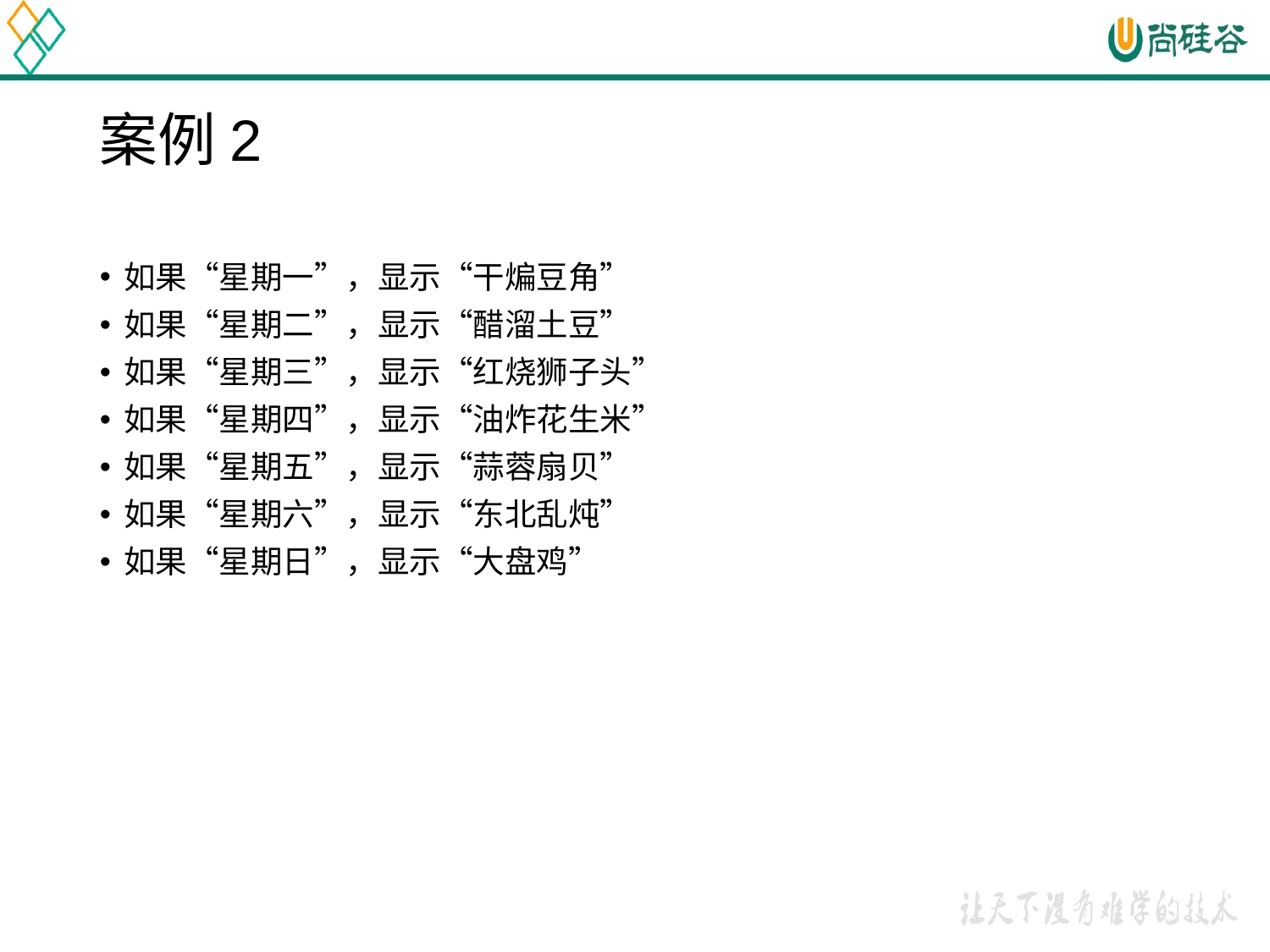

# 案例2
如果“星期一”，显示“干煸豆角”
如果“星期二”，显示“醋溜土豆”
如果“星期三”，显示“红烧狮子头”
如果“星期四”，显示“油炸花生米”
如果“星期五”，显示“蒜蓉扇贝”
如果“星期六”，显示“东北乱炖”
如果“星期日”，显示“大盘鸡”